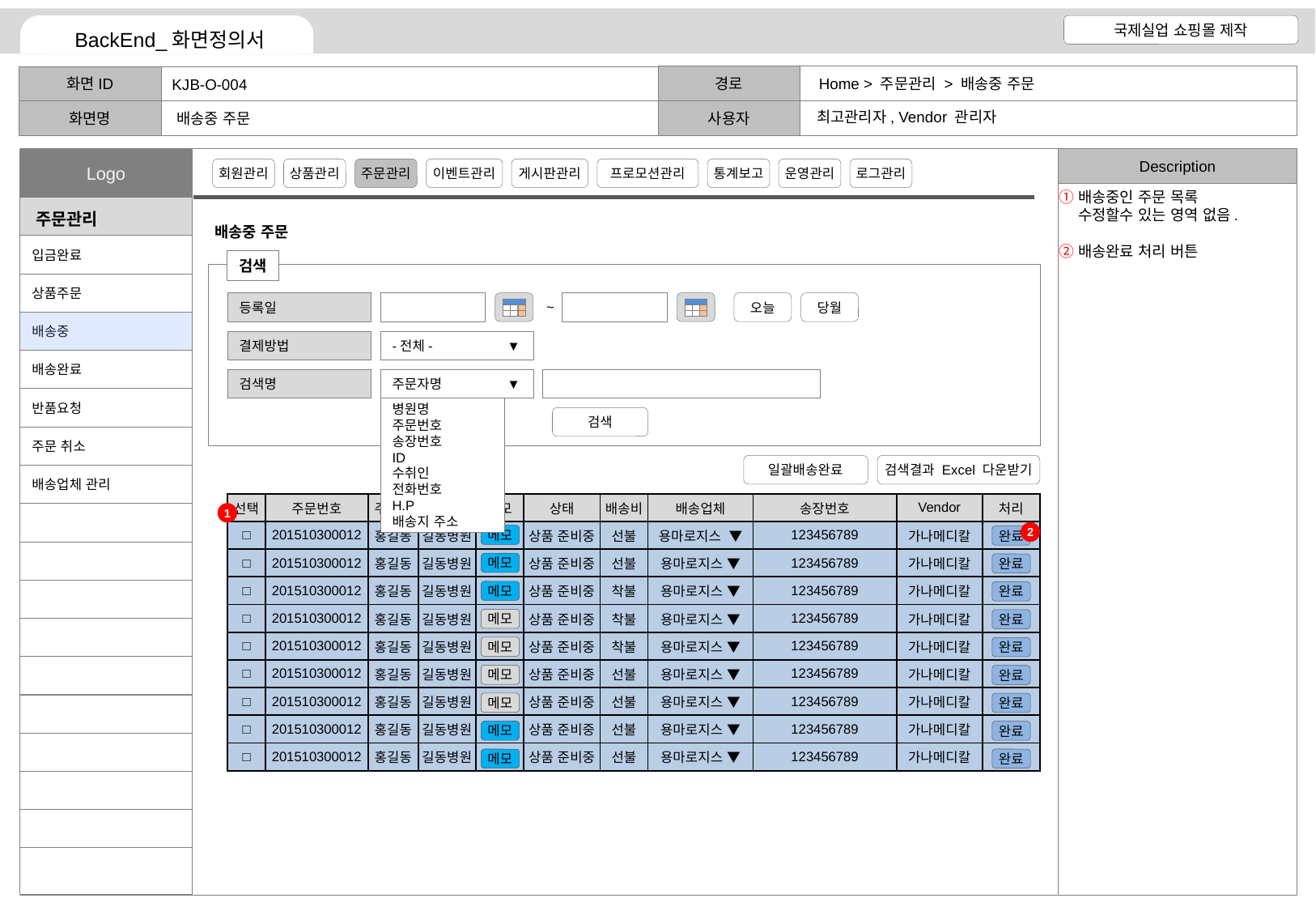

Home > 주문관리 > 배송중 주문
KJB-O-004
최고관리자, Vendor 관리자
배송중 주문
배송중인 주문 목록
수정할수 있는 영역 없음.

배송완료 처리 버튼
배송중 주문
검색

등록일

~

오늘
당월

결제방법
-전체-
▼
검색명
주문자명
▼

병원명
주문번호
송장번호
ID
수취인
전화번호
H.P
배송지 주소
검색
일괄배송완료
검색결과 Excel 다운받기
| 선택 | 주문번호 | 주문자 | 병원명 | 메모 | 상태 | 배송비 | 배송업체 | 송장번호 | Vendor | 처리 |
| --- | --- | --- | --- | --- | --- | --- | --- | --- | --- | --- |
| □ | 201510300012 | 홍길동 | 길동병원 |  | 상품 준비중 | 선불 | 용마로지스 ▼ | 123456789 | 가나메디칼 |  |
| □ | 201510300012 | 홍길동 | 길동병원 |  | 상품 준비중 | 선불 | 용마로지스 ▼ | 123456789 | 가나메디칼 |  |
| □ | 201510300012 | 홍길동 | 길동병원 |  | 상품 준비중 | 착불 | 용마로지스 ▼ | 123456789 | 가나메디칼 |  |
| □ | 201510300012 | 홍길동 | 길동병원 |  | 상품 준비중 | 착불 | 용마로지스 ▼ | 123456789 | 가나메디칼 |  |
| □ | 201510300012 | 홍길동 | 길동병원 |  | 상품 준비중 | 착불 | 용마로지스 ▼ | 123456789 | 가나메디칼 |  |
| □ | 201510300012 | 홍길동 | 길동병원 |  | 상품 준비중 | 선불 | 용마로지스 ▼ | 123456789 | 가나메디칼 |  |
| □ | 201510300012 | 홍길동 | 길동병원 |  | 상품 준비중 | 선불 | 용마로지스 ▼ | 123456789 | 가나메디칼 |  |
| □ | 201510300012 | 홍길동 | 길동병원 |  | 상품 준비중 | 선불 | 용마로지스 ▼ | 123456789 | 가나메디칼 |  |
| □ | 201510300012 | 홍길동 | 길동병원 |  | 상품 준비중 | 선불 | 용마로지스 ▼ | 123456789 | 가나메디칼 |  |
1
2
메모
완료
메모
완료
메모
완료
메모
완료
메모
완료
메모
완료
메모
완료
메모
완료
메모
완료